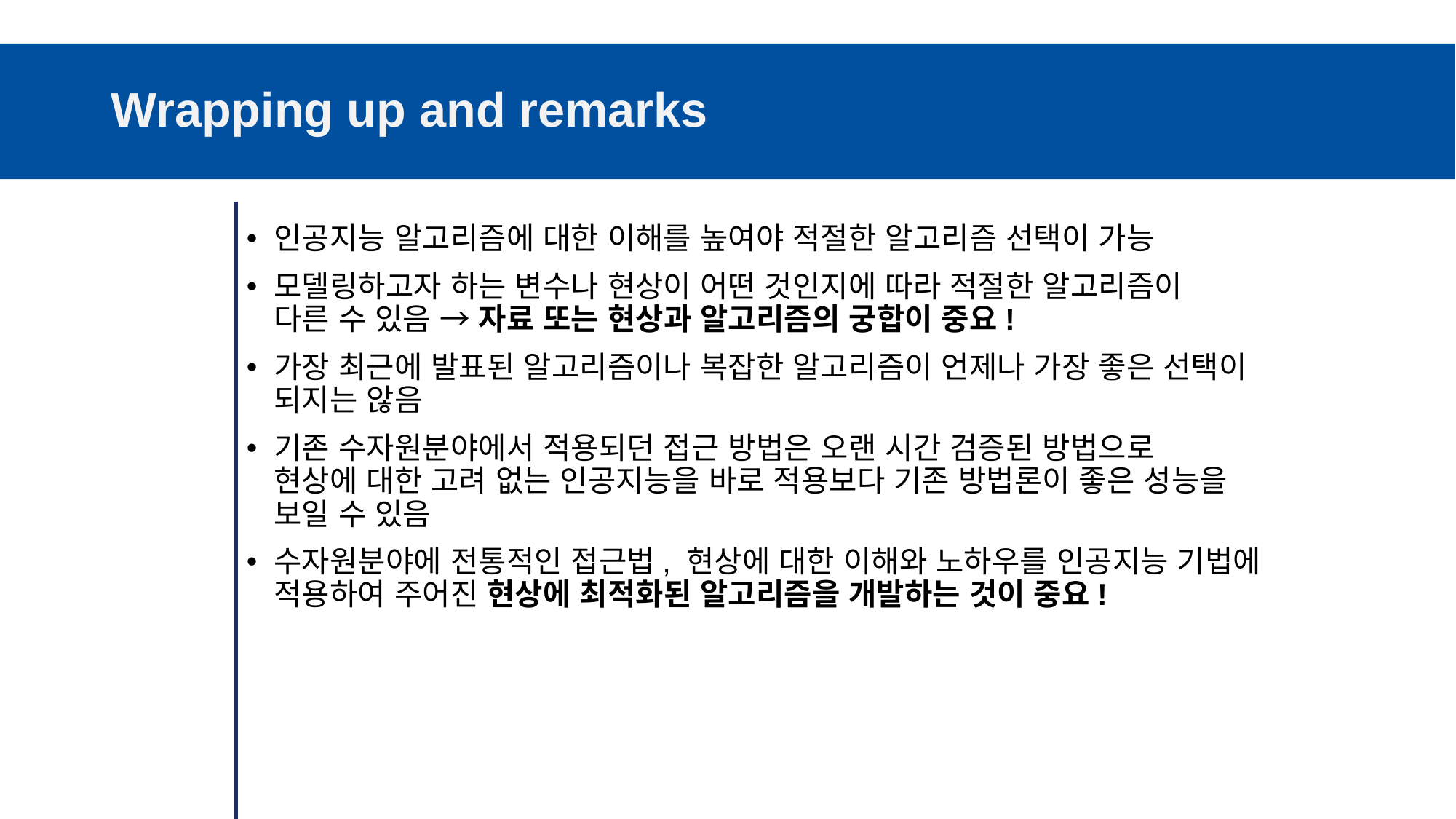

# Wrapping up and remarks
인공지능 알고리즘에 대한 이해를 높여야 적절한 알고리즘 선택이 가능
모델링하고자 하는 변수나 현상이 어떤 것인지에 따라 적절한 알고리즘이
다른 수 있음 → 자료 또는 현상과 알고리즘의 궁합이 중요!
가장 최근에 발표된 알고리즘이나 복잡한 알고리즘이 언제나 가장 좋은 선택이
되지는 않음
기존 수자원분야에서 적용되던 접근 방법은 오랜 시간 검증된 방법으로
현상에 대한 고려 없는 인공지능을 바로 적용보다 기존 방법론이 좋은 성능을
보일 수 있음
수자원분야에 전통적인 접근법, 현상에 대한 이해와 노하우를 인공지능 기법에
적용하여 주어진 현상에 최적화된 알고리즘을 개발하는 것이 중요!